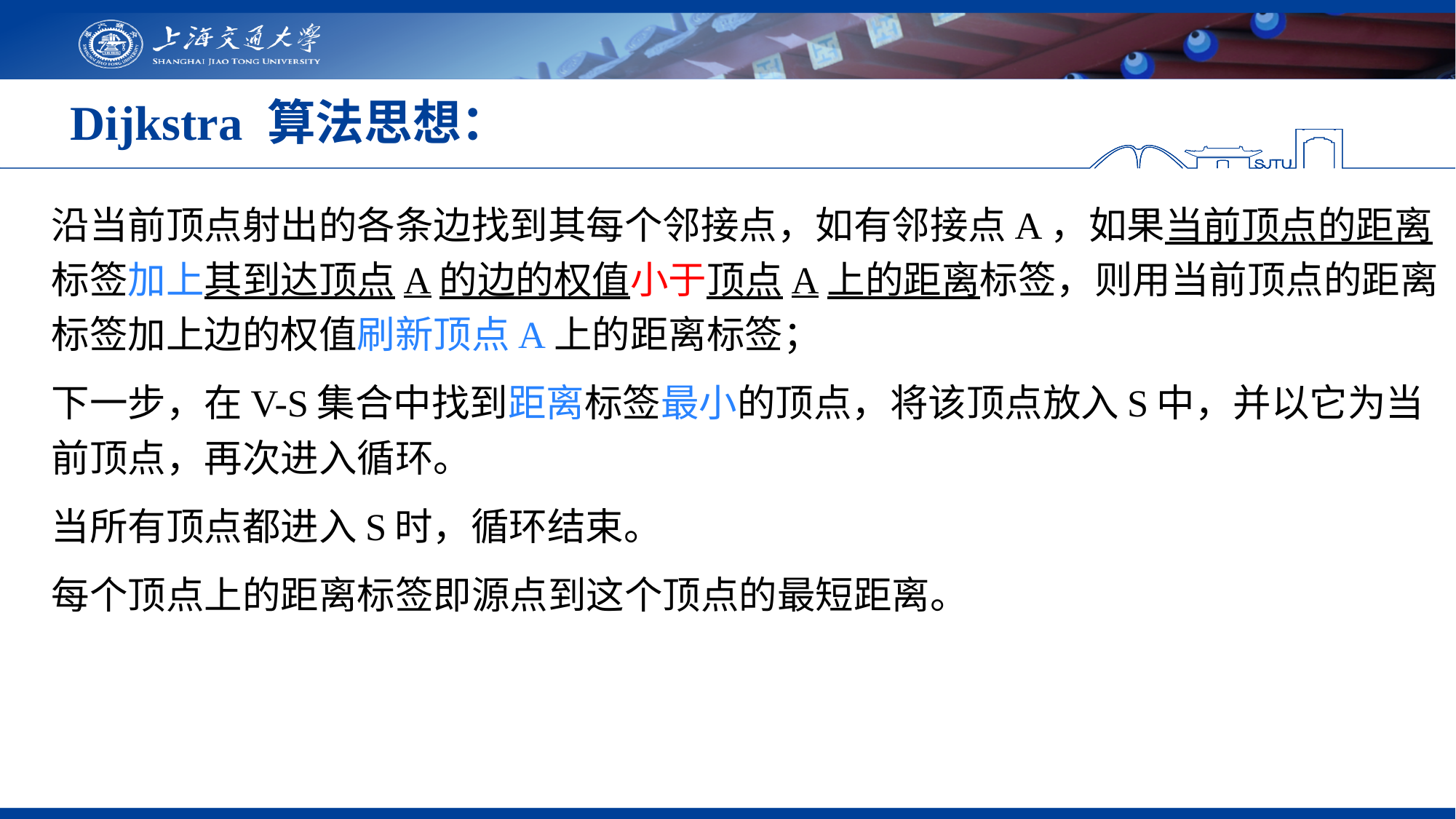

# Dijkstra 算法思想：
沿当前顶点射出的各条边找到其每个邻接点，如有邻接点A，如果当前顶点的距离标签加上其到达顶点A的边的权值小于顶点A上的距离标签，则用当前顶点的距离标签加上边的权值刷新顶点A上的距离标签；
下一步，在V-S集合中找到距离标签最小的顶点，将该顶点放入S中，并以它为当前顶点，再次进入循环。
当所有顶点都进入S时，循环结束。
每个顶点上的距离标签即源点到这个顶点的最短距离。